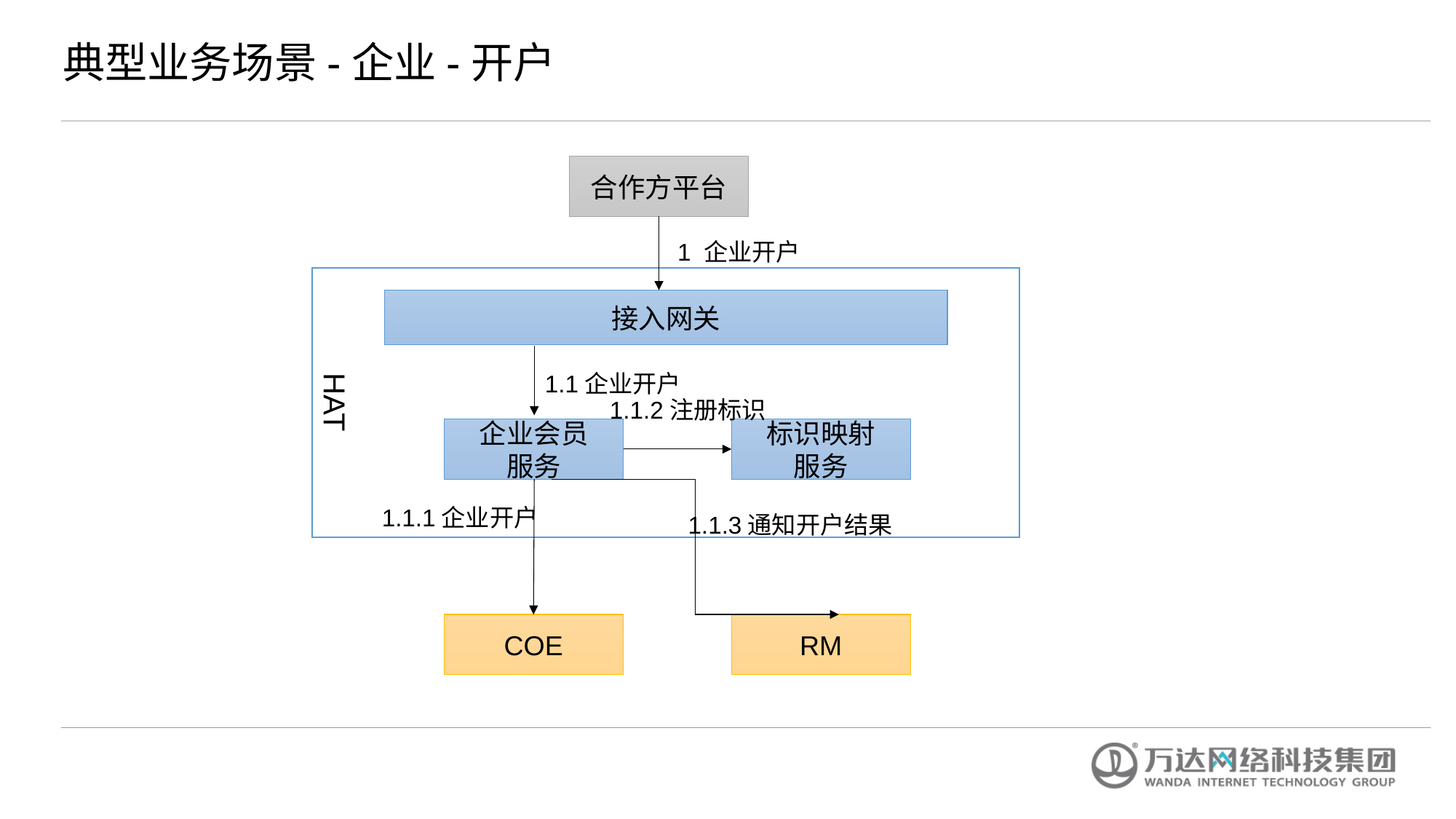

典型业务场景-企业-开户
合作方平台
1 企业开户
HAT
接入网关
1.1企业开户
1.1.2注册标识
企业会员
服务
标识映射
服务
1.1.1企业开户
1.1.3通知开户结果
COE
RM